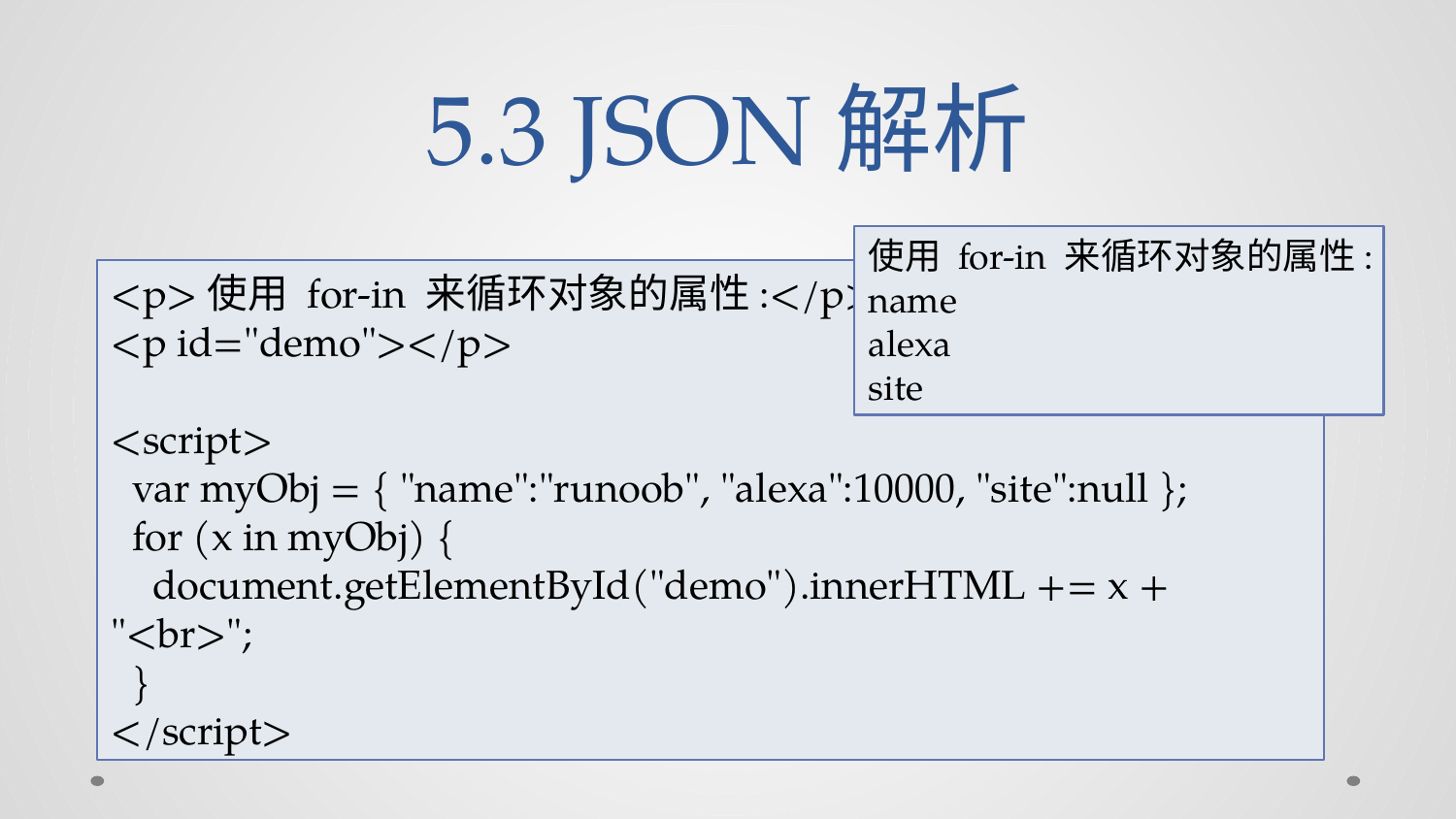

# 5.3 JSON解析
使用 for-in 来循环对象的属性:
name
alexa
site
<p>使用 for-in 来循环对象的属性:</p>
<p id="demo"></p>

<script>
  var myObj = { "name":"runoob", "alexa":10000, "site":null };
  for (x in myObj) {
    document.getElementById("demo").innerHTML += x + "<br>";
  }
</script>